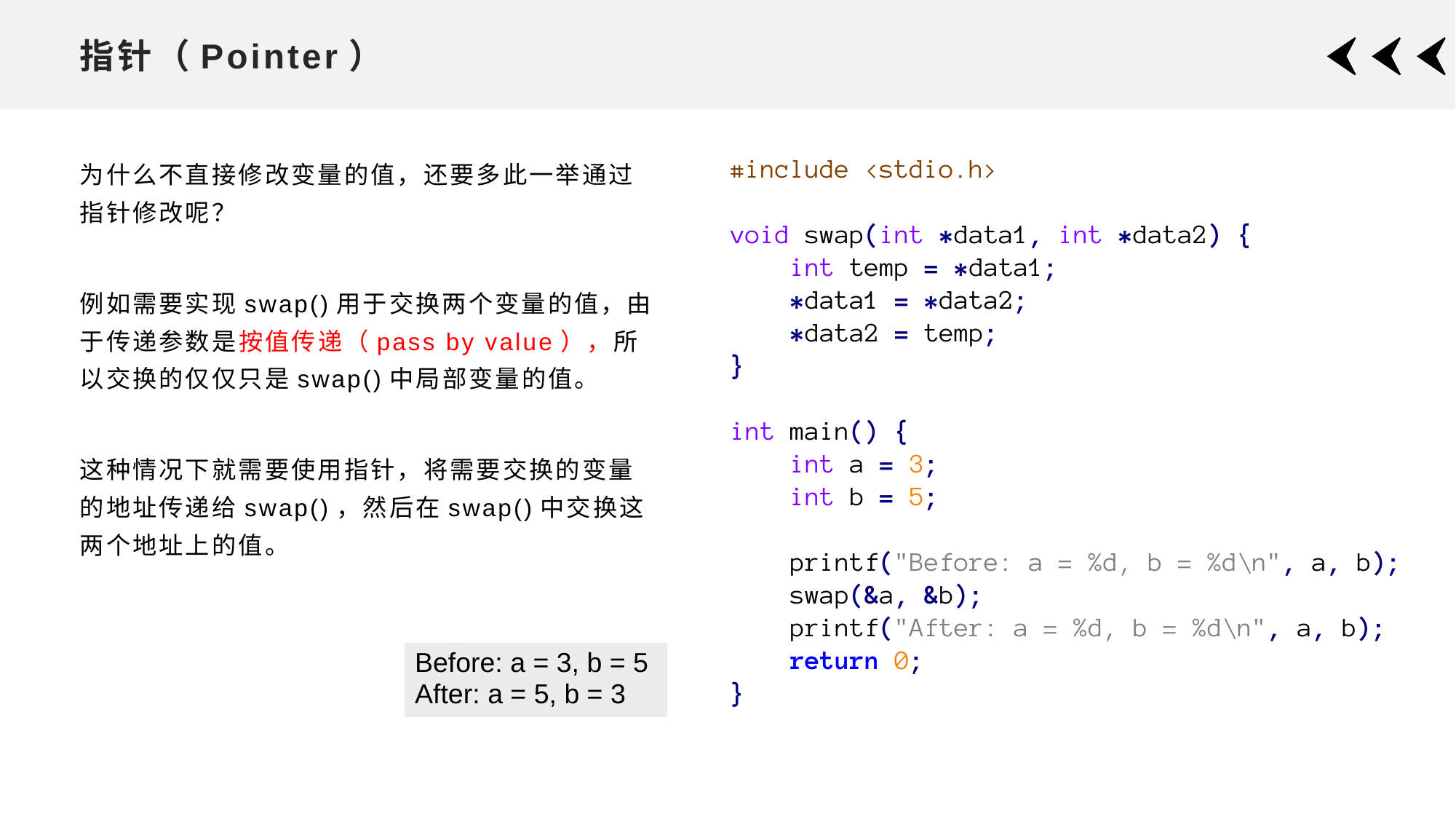

# 指针（Pointer）
为什么不直接修改变量的值，还要多此一举通过指针修改呢？
例如需要实现swap()用于交换两个变量的值，由于传递参数是按值传递（pass by value），所以交换的仅仅只是swap()中局部变量的值。
这种情况下就需要使用指针，将需要交换的变量的地址传递给swap()，然后在swap()中交换这两个地址上的值。
#include <stdio.h>

void swap(int *data1, int *data2) {
    int temp = *data1;
    *data1 = *data2;
    *data2 = temp;
}

int main() {
    int a = 3;
    int b = 5;

    printf("Before: a = %d, b = %d\n", a, b);
    swap(&a, &b);
    printf("After: a = %d, b = %d\n", a, b);
    return 0;
}
| Before: a = 3, b = 5 After: a = 5, b = 3 |
| --- |